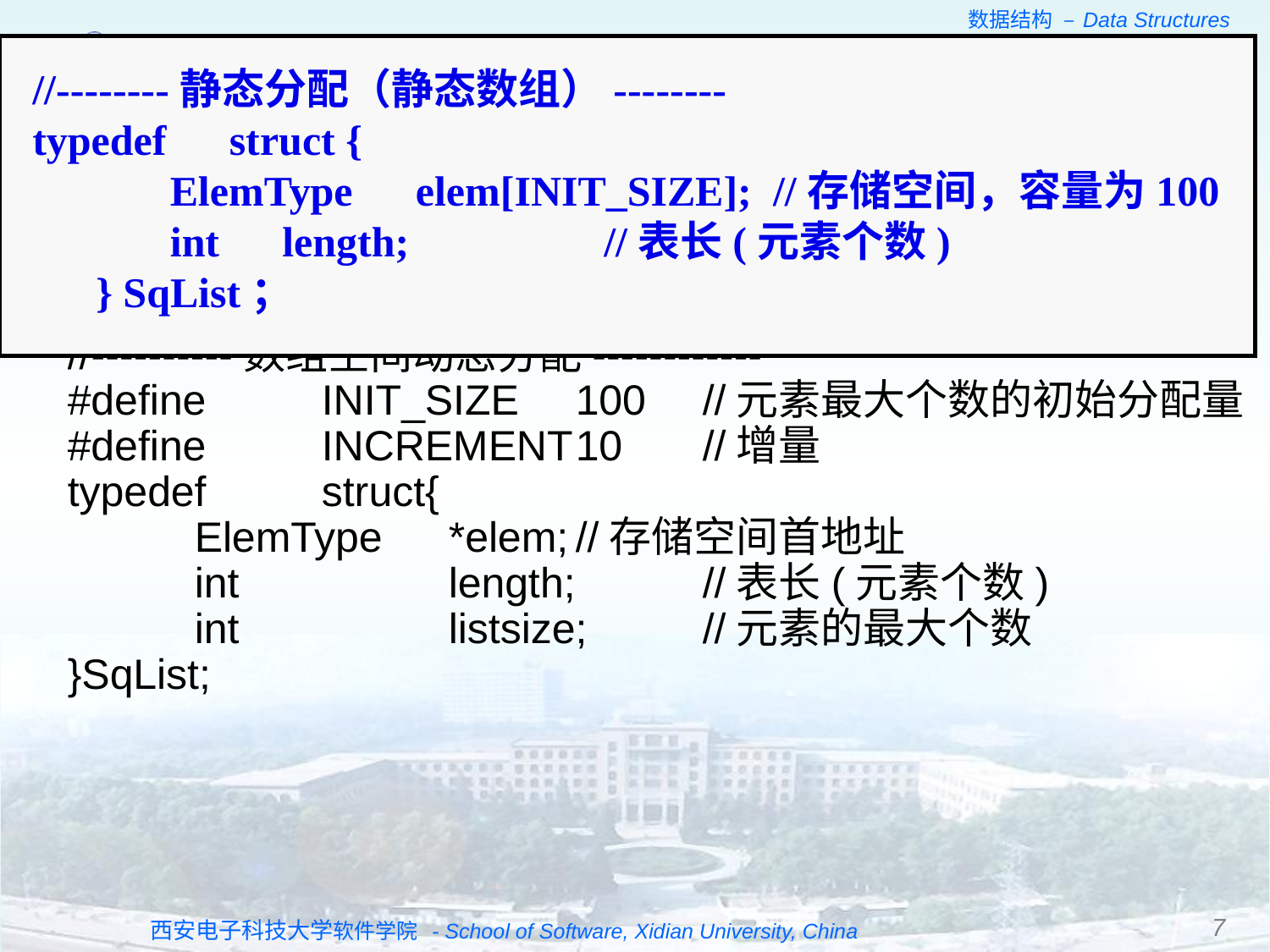

2.2 线性表的顺序表示和实现
//--------静态分配（静态数组）--------
typedef　struct {
       ElemType　elem[INIT_SIZE];  //存储空间，容量为100
       int　length;		//表长(元素个数)
} SqList；
顺序表的Ｃ语言实现
	　　可以用程序语言提供的一维数组类型来描述顺序表。下面用结构类型来定义顺序表类型。

//----------数组空间动态分配------------
#define	INIT_SIZE	100	//元素最大个数的初始分配量
#define	INCREMENT	10	//增量
typedef	struct{
	ElemType	*elem;	//存储空间首地址
	int		length;	//表长(元素个数)
	int		listsize;	//元素的最大个数
}SqList;
7